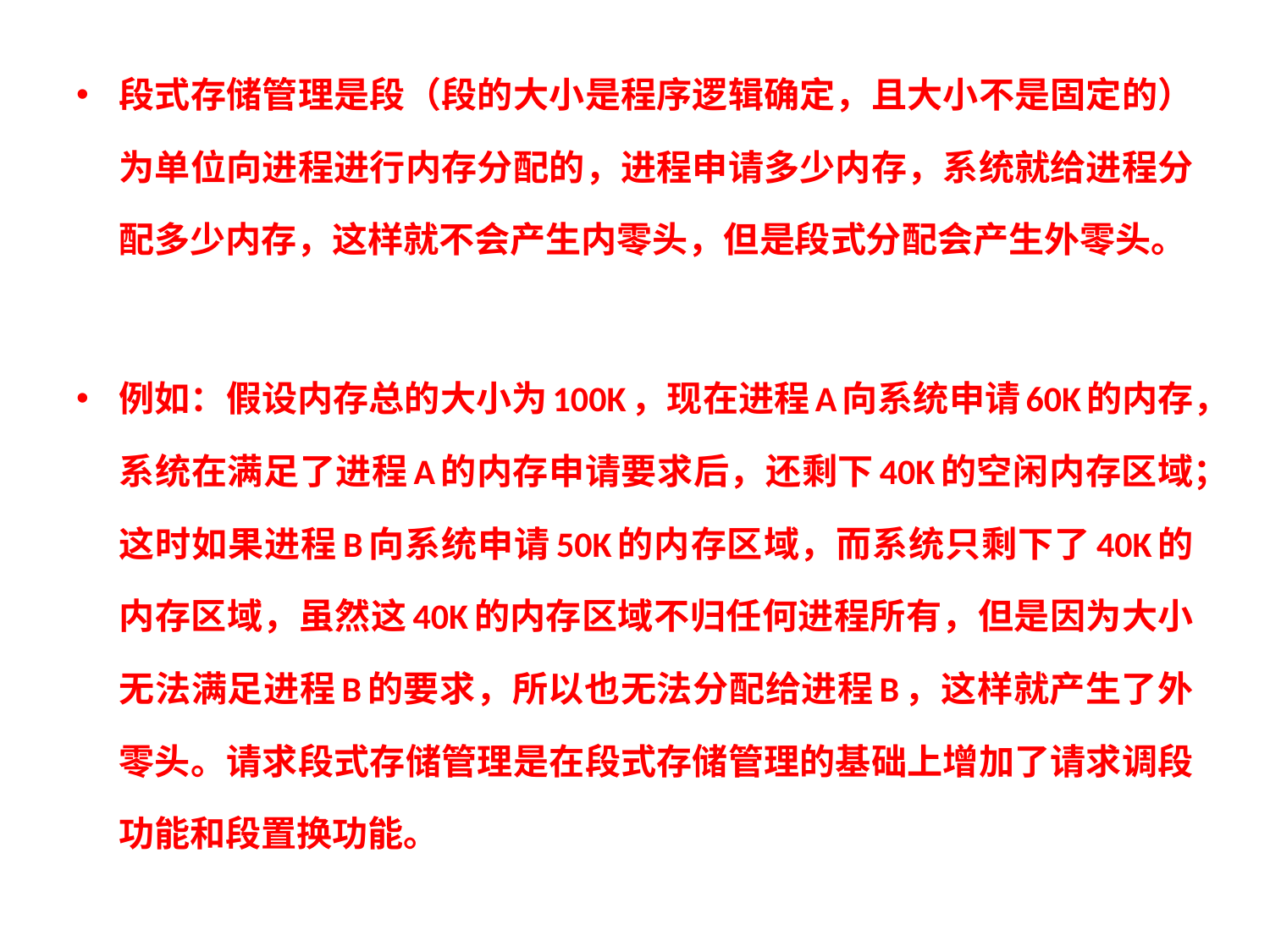

段式存储管理是段（段的大小是程序逻辑确定，且大小不是固定的）为单位向进程进行内存分配的，进程申请多少内存，系统就给进程分配多少内存，这样就不会产生内零头，但是段式分配会产生外零头。

例如：假设内存总的大小为100K，现在进程A向系统申请60K的内存，系统在满足了进程A的内存申请要求后，还剩下40K的空闲内存区域；这时如果进程B向系统申请50K的内存区域，而系统只剩下了40K的内存区域，虽然这40K的内存区域不归任何进程所有，但是因为大小无法满足进程B的要求，所以也无法分配给进程B，这样就产生了外零头。请求段式存储管理是在段式存储管理的基础上增加了请求调段功能和段置换功能。